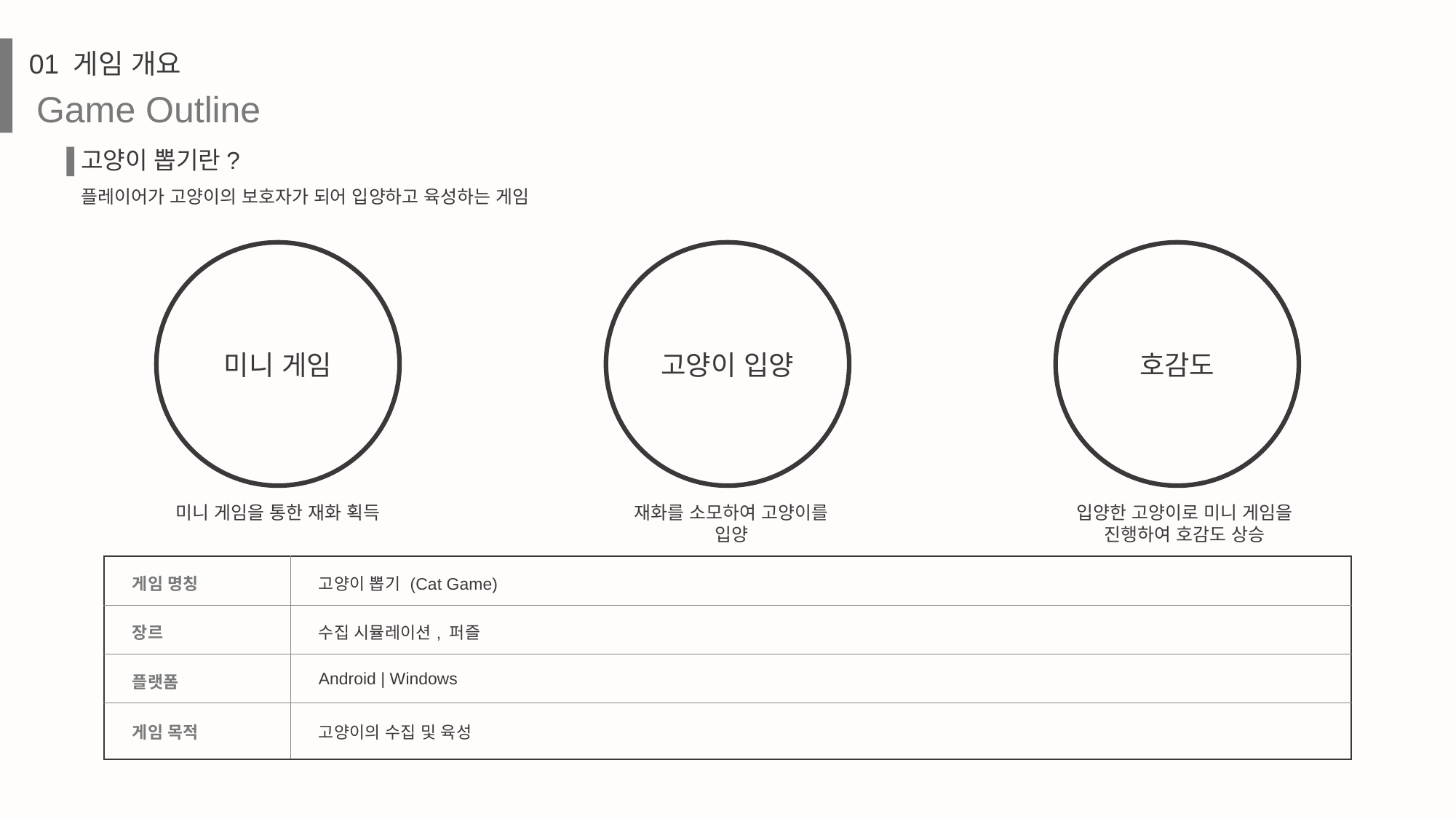

01 게임 개요
Game Outline
고양이 뽑기란?

플레이어가 고양이의 보호자가 되어 입양하고 육성하는 게임
미니 게임
고양이 입양
호감도
미니 게임을 통한 재화 획득
재화를 소모하여 고양이를 입양
입양한 고양이로 미니 게임을 진행하여 호감도 상승
| 게임 명칭 | 고양이 뽑기 (Cat Game) |
| --- | --- |
| 장르 | 수집 시뮬레이션, 퍼즐 |
| 플랫폼 | Android | Windows |
| 게임 목적 | 고양이의 수집 및 육성 |